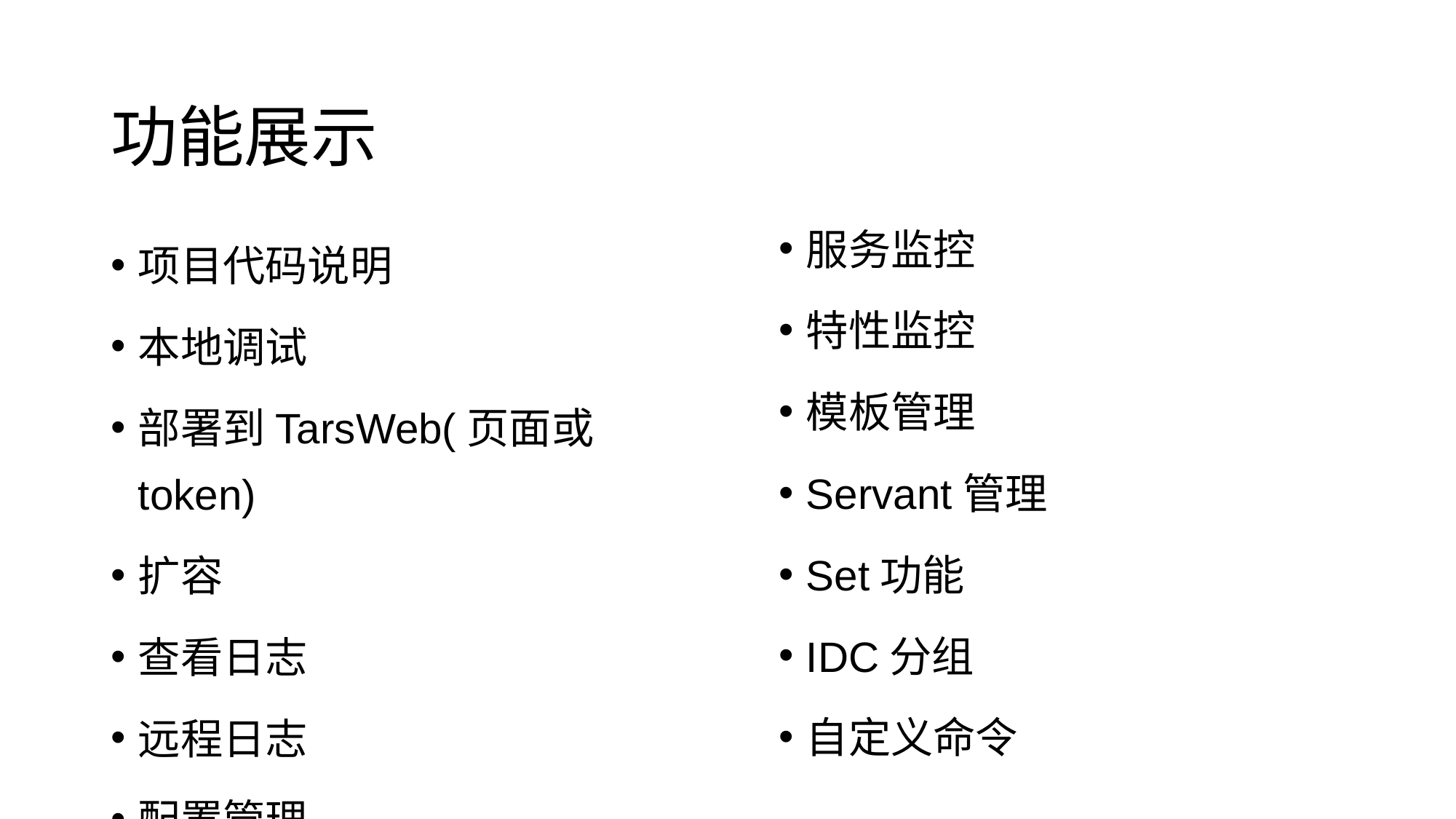

功能展示
服务监控
特性监控
模板管理
Servant管理
Set功能
IDC分组
自定义命令

项目代码说明
本地调试
部署到TarsWeb(页面或token)
扩容
查看日志
远程日志
配置管理